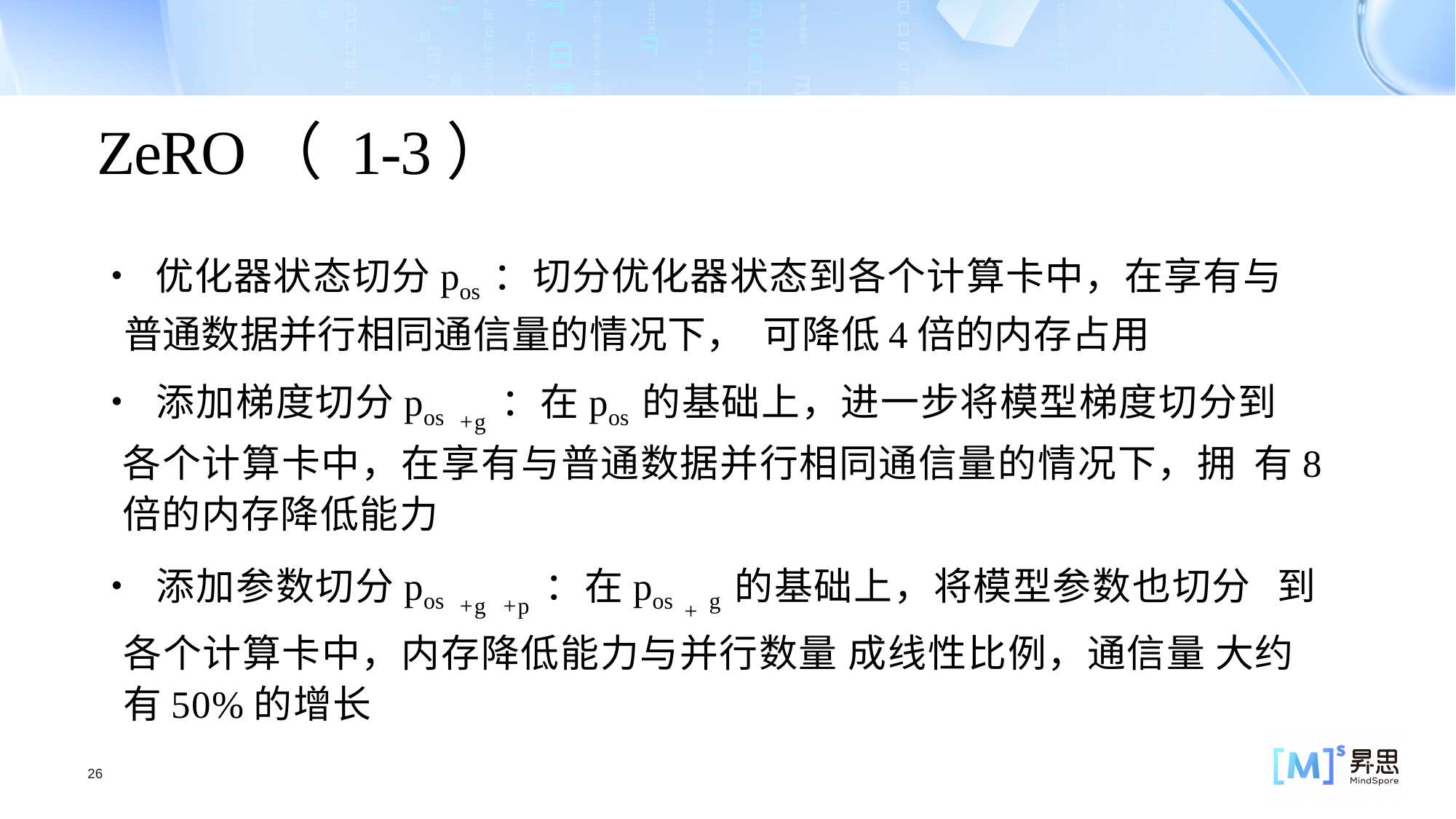

ZeRO（ 1-3）

• 优化器状态切分pos ：切分优化器状态到各个计算卡中，在享有与 普通数据并行相同通信量的情况下，  可降低4倍的内存占用
• 添加梯度切分pos  +g ：在pos 的基础上，进一步将模型梯度切分到  各个计算卡中，在享有与普通数据并行相同通信量的情况下，拥  有8倍的内存降低能力

• 添加参数切分pos  +g  +p ：在pos + g 的基础上，将模型参数也切分   到各个计算卡中，内存降低能力与并行数量 成线性比例，通信量 大约有50%的增长